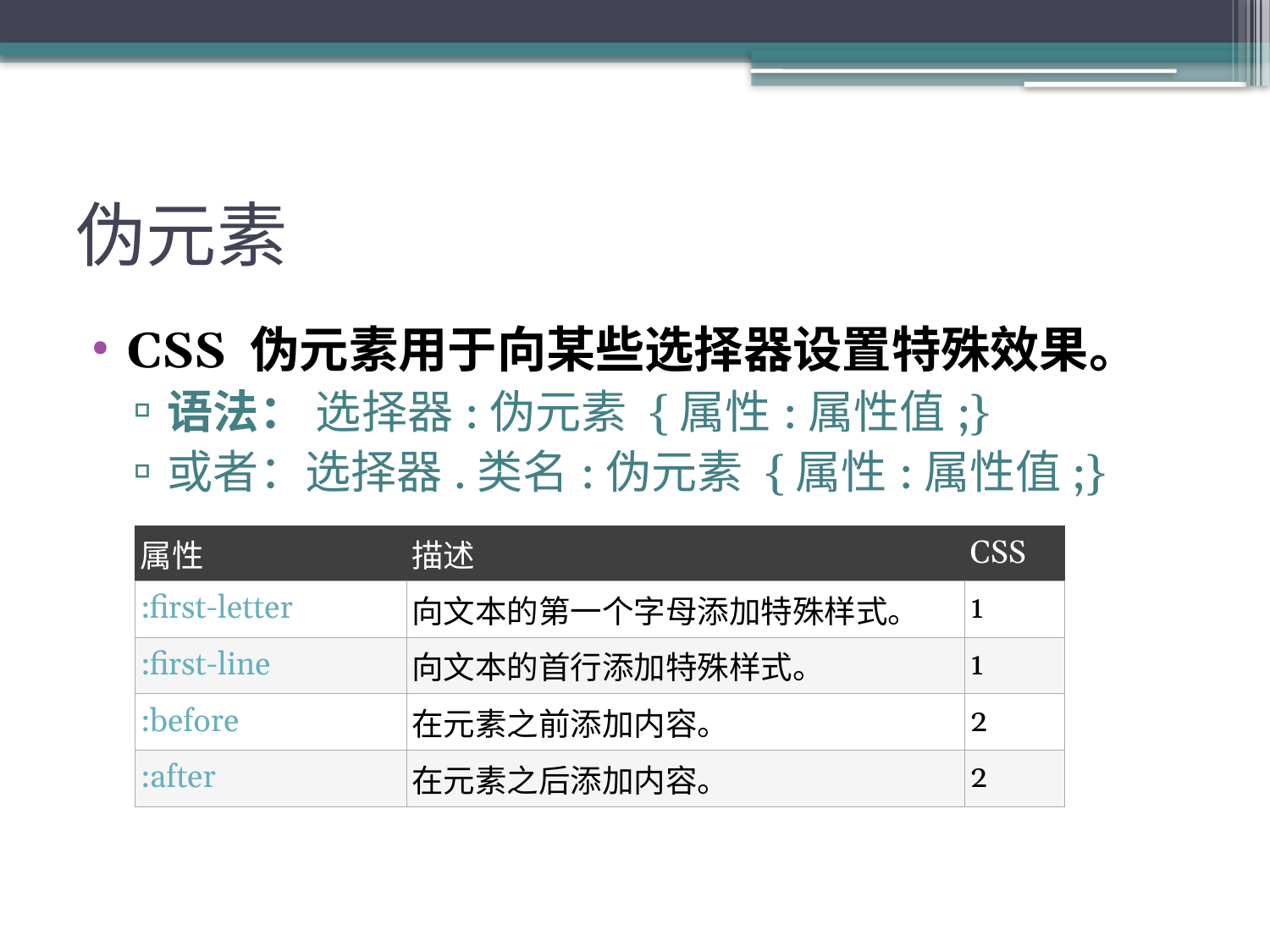

# 伪元素
CSS 伪元素用于向某些选择器设置特殊效果。
语法： 选择器:伪元素 {属性:属性值;}
或者：选择器.类名:伪元素 {属性:属性值;}
| 属性 | 描述 | CSS |
| --- | --- | --- |
| :first-letter | 向文本的第一个字母添加特殊样式。 | 1 |
| :first-line | 向文本的首行添加特殊样式。 | 1 |
| :before | 在元素之前添加内容。 | 2 |
| :after | 在元素之后添加内容。 | 2 |